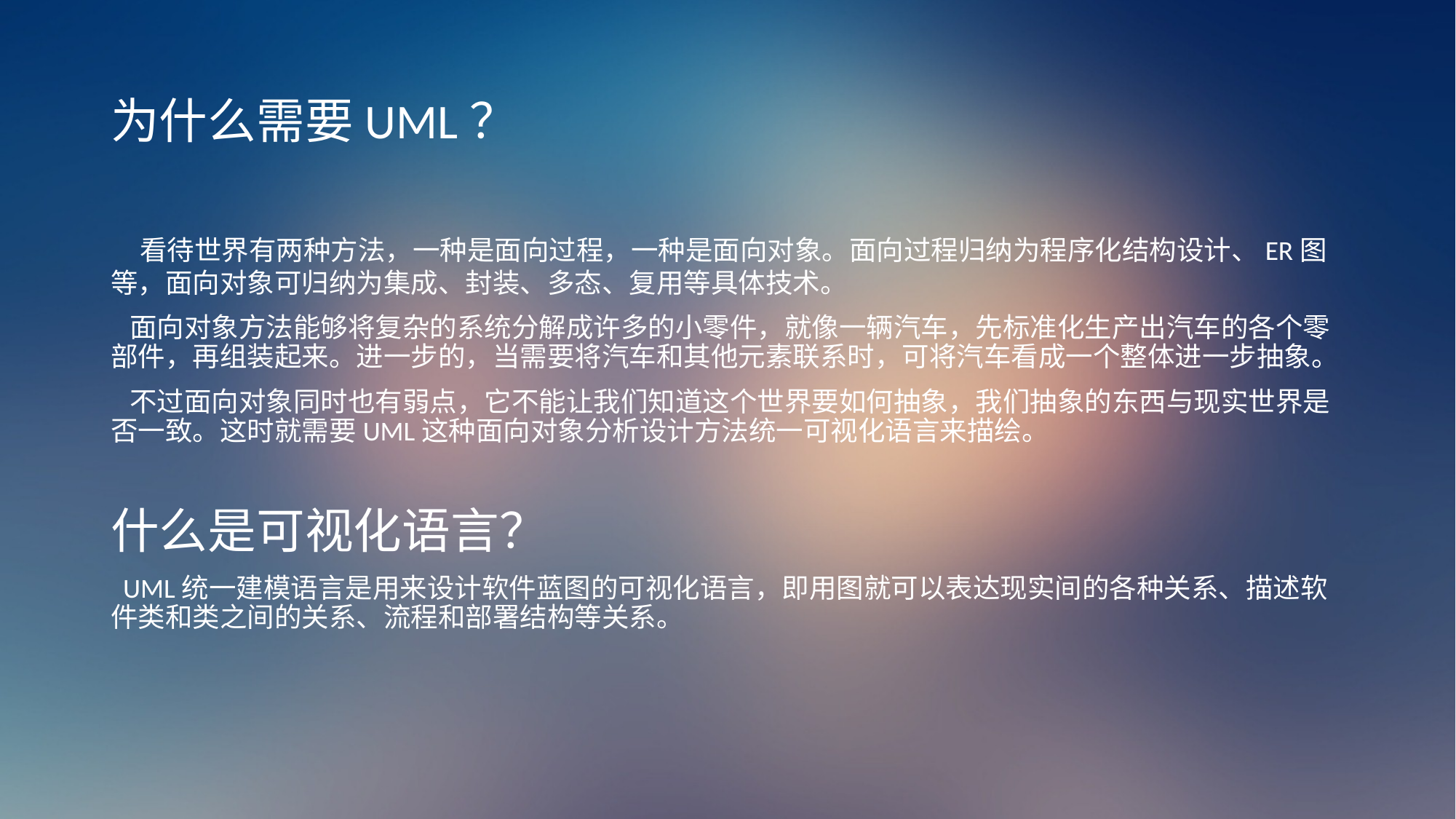

# 为什么需要UML？
  看待世界有两种方法，一种是面向过程，一种是面向对象。面向过程归纳为程序化结构设计、ER图等，面向对象可归纳为集成、封装、多态、复用等具体技术。
  面向对象方法能够将复杂的系统分解成许多的小零件，就像一辆汽车，先标准化生产出汽车的各个零部件，再组装起来。进一步的，当需要将汽车和其他元素联系时，可将汽车看成一个整体进一步抽象。
  不过面向对象同时也有弱点，它不能让我们知道这个世界要如何抽象，我们抽象的东西与现实世界是否一致。这时就需要UML这种面向对象分析设计方法统一可视化语言来描绘。

什么是可视化语言？
  UML统一建模语言是用来设计软件蓝图的可视化语言，即用图就可以表达现实间的各种关系、描述软件类和类之间的关系、流程和部署结构等关系。